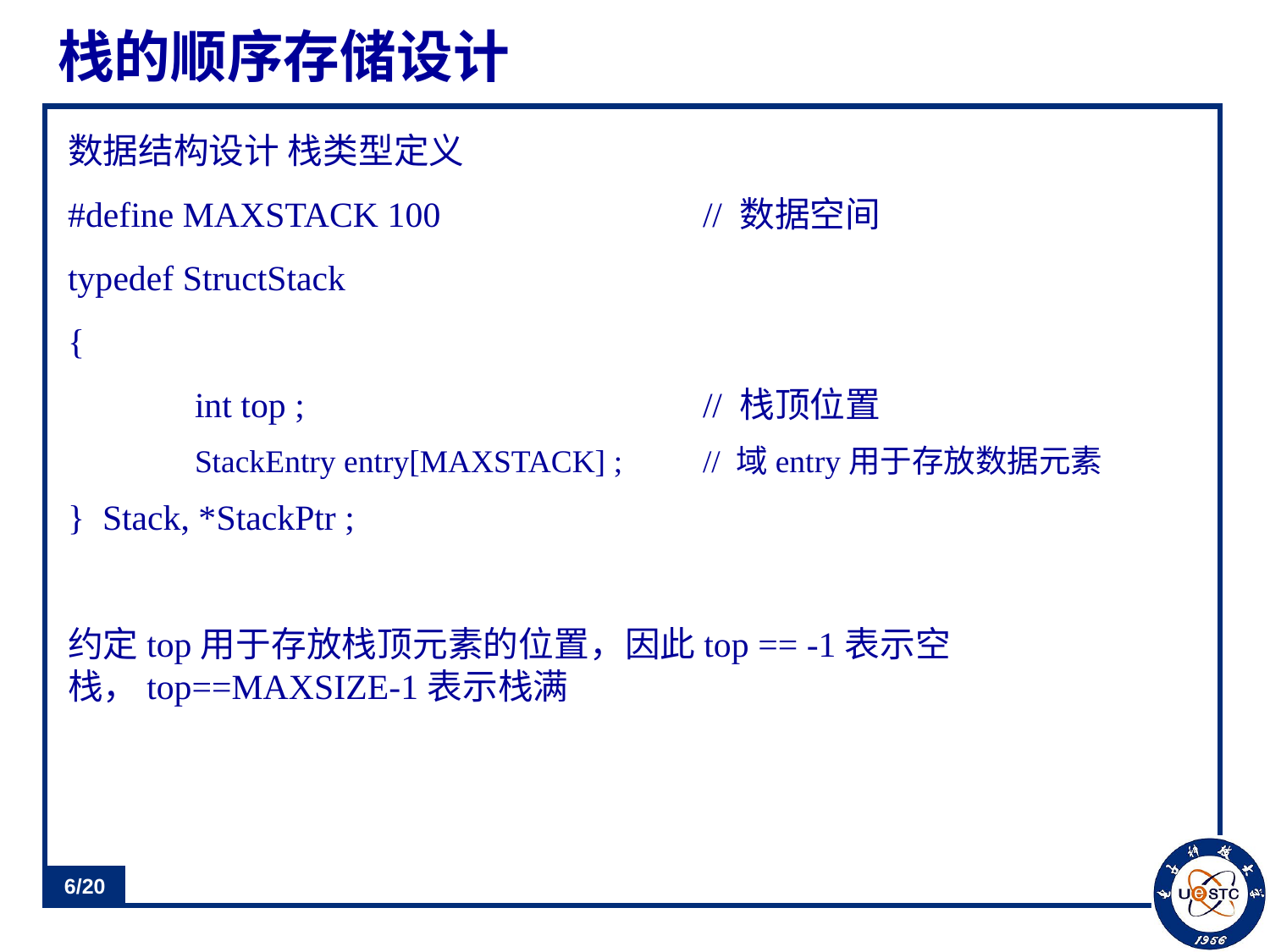

# 栈的顺序存储设计
数据结构设计 栈类型定义
#define MAXSTACK 100 		// 数据空间
typedef StructStack
{
	int top ; 				// 栈顶位置
	StackEntry entry[MAXSTACK] ; 	// 域entry用于存放数据元素
}  Stack, *StackPtr ;

约定top用于存放栈顶元素的位置，因此top == -1表示空栈，top==MAXSIZE-1表示栈满
6/20